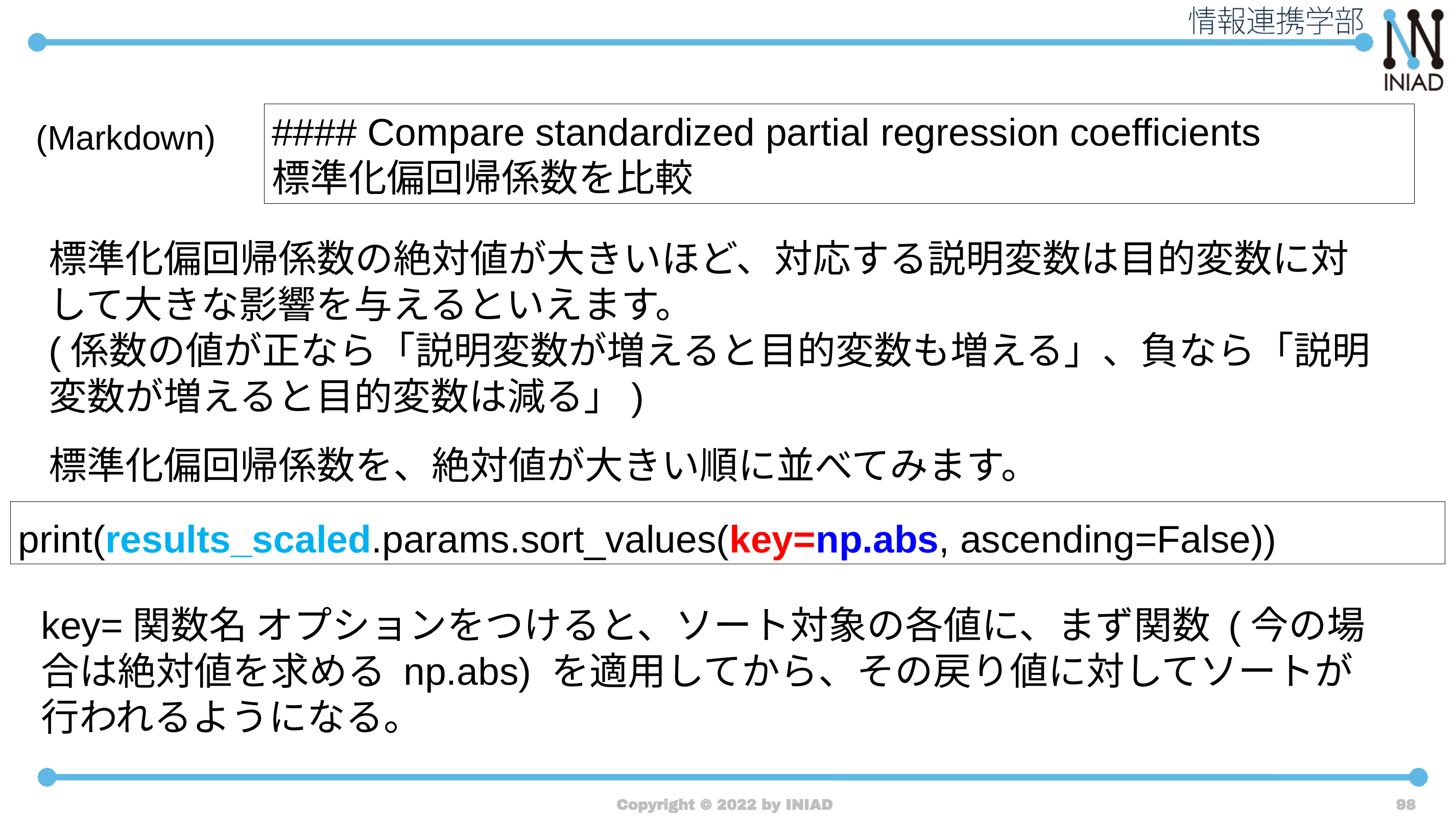

#### Compare standardized partial regression coefficients
標準化偏回帰係数を比較
(Markdown)
標準化偏回帰係数の絶対値が大きいほど、対応する説明変数は目的変数に対して大きな影響を与えるといえます。
(係数の値が正なら「説明変数が増えると目的変数も増える」、負なら「説明変数が増えると目的変数は減る」)

標準化偏回帰係数を、絶対値が大きい順に並べてみます。
print(results_scaled.params.sort_values(key=np.abs, ascending=False))
key=関数名 オプションをつけると、ソート対象の各値に、まず関数 (今の場合は絶対値を求める np.abs) を適用してから、その戻り値に対してソートが行われるようになる。
Copyright © 2022 by INIAD
98